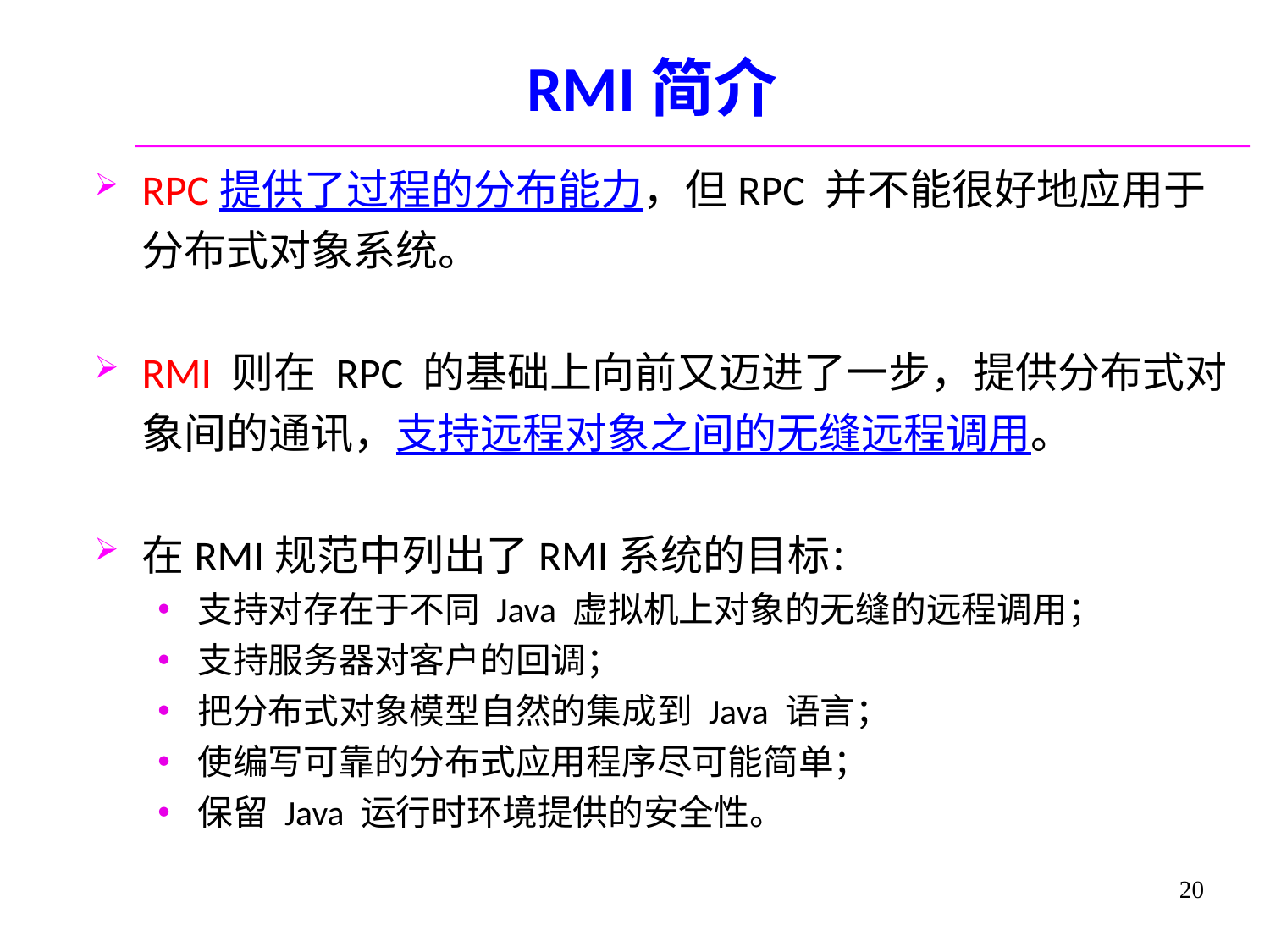

# RMI简介
RPC提供了过程的分布能力，但RPC 并不能很好地应用于分布式对象系统。

RMI 则在 RPC 的基础上向前又迈进了一步，提供分布式对象间的通讯，支持远程对象之间的无缝远程调用。

在RMI规范中列出了RMI系统的目标：
支持对存在于不同 Java 虚拟机上对象的无缝的远程调用；
支持服务器对客户的回调；
把分布式对象模型自然的集成到 Java 语言；
使编写可靠的分布式应用程序尽可能简单；
保留 Java 运行时环境提供的安全性。
20